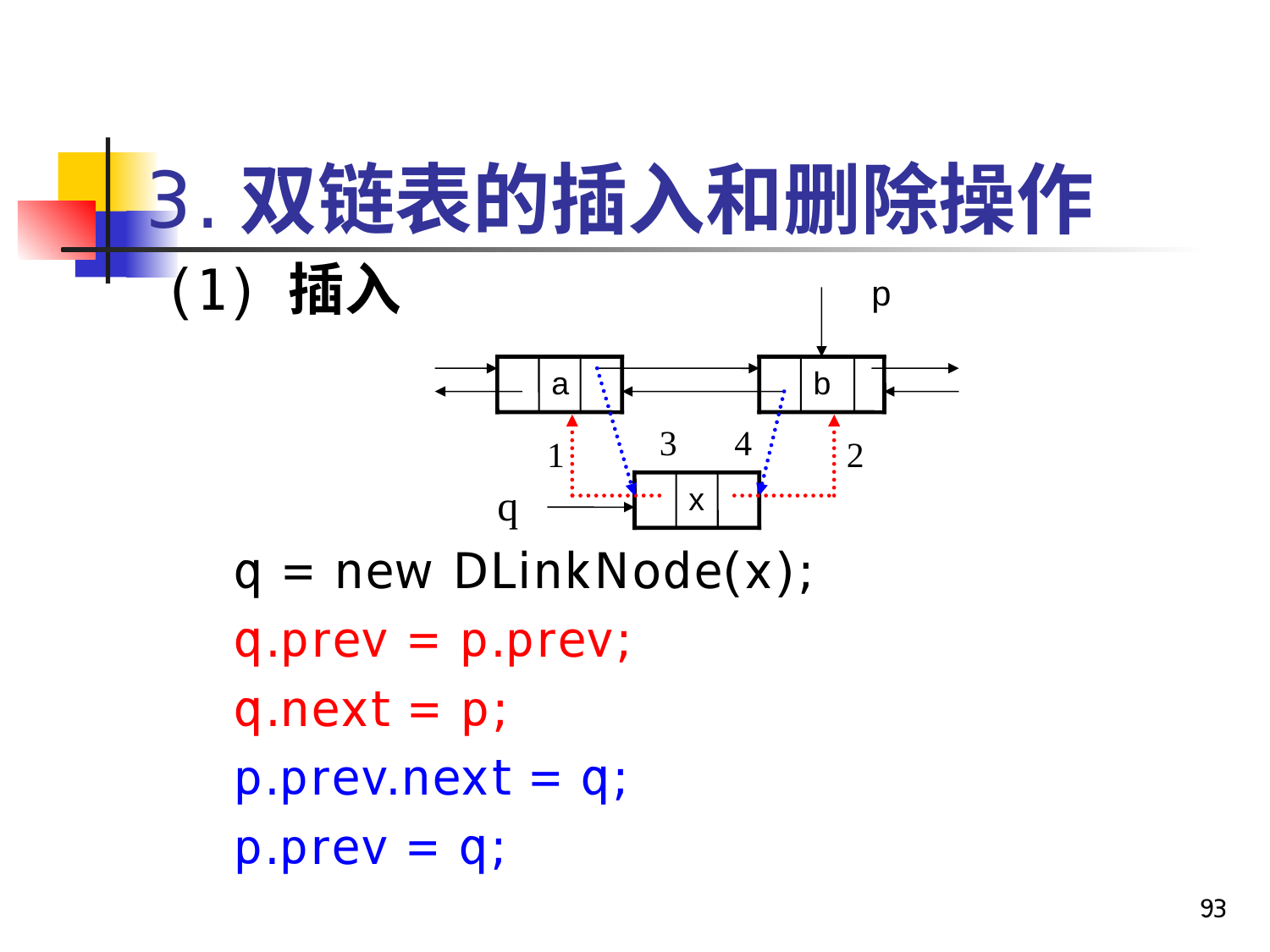

# 3.双链表的插入和删除操作

(1) 插入

q = new DLinkNode(x);
q.prev = p.prev;
q.next = p;
p.prev.next = q;
p.prev = q;
p

a

b

x

q
3
4
1
2
93